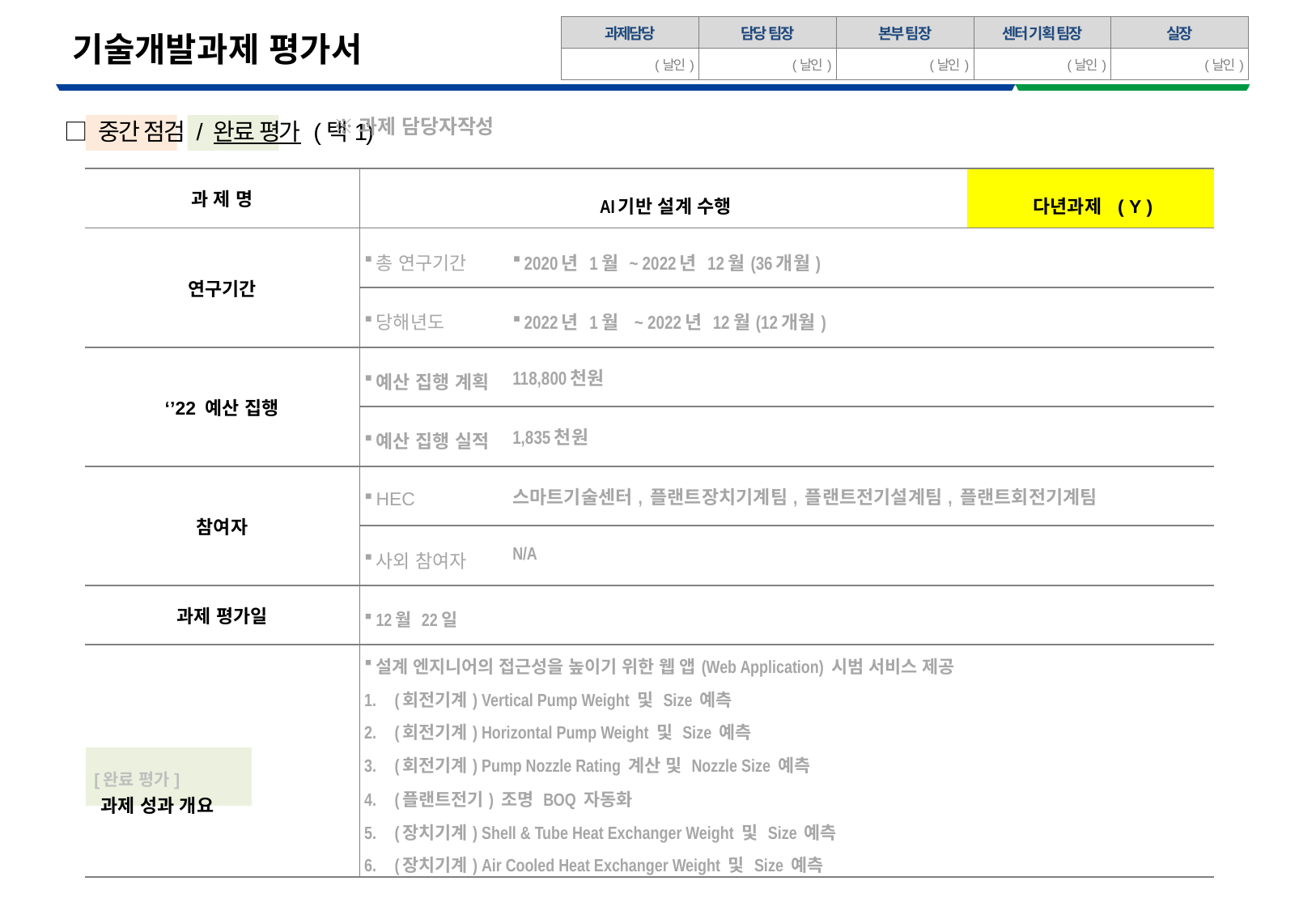

기술개발과제 평가서
| 과제담당 | 담당 팀장 | 본부 팀장 | 센터 기획 팀장 | 실장 |
| --- | --- | --- | --- | --- |
| (날인) | (날인) | (날인) | (날인) | (날인) |
□ 중간 점검 / 완료 평가 (택1)
※과제 담당자작성

| 과 제 명 | AI기반 설계 수행 |  | 다년과제 ( Y ) |
| --- | --- | --- | --- |
| 연구기간 | 총 연구기간 | 2020년 1월 ~ 2022년 12월(36개월) |  |
|  | 당해년도 | 2022년 1월 ~ 2022년 12월(12개월) |  |
| ‘’22 예산 집행 | 예산 집행 계획 | 118,800천원 |  |
|  | 예산 집행 실적 | 1,835천원 |  |
| 참여자 | HEC | 스마트기술센터, 플랜트장치기계팀, 플랜트전기설계팀, 플랜트회전기계팀 |  |
|  | 사외 참여자 | N/A |  |
| 과제 평가일 | 12월 22일 |  |  |
| [완료 평가] 과제 성과 개요 | 설계 엔지니어의 접근성을 높이기 위한 웹 앱(Web Application) 시범 서비스 제공 (회전기계) Vertical Pump Weight 및 Size 예측 (회전기계) Horizontal Pump Weight 및 Size 예측 (회전기계) Pump Nozzle Rating 계산 및 Nozzle Size 예측 (플랜트전기) 조명 BOQ 자동화 (장치기계) Shell & Tube Heat Exchanger Weight 및 Size 예측 (장치기계) Air Cooled Heat Exchanger Weight 및 Size 예측 |  |  |